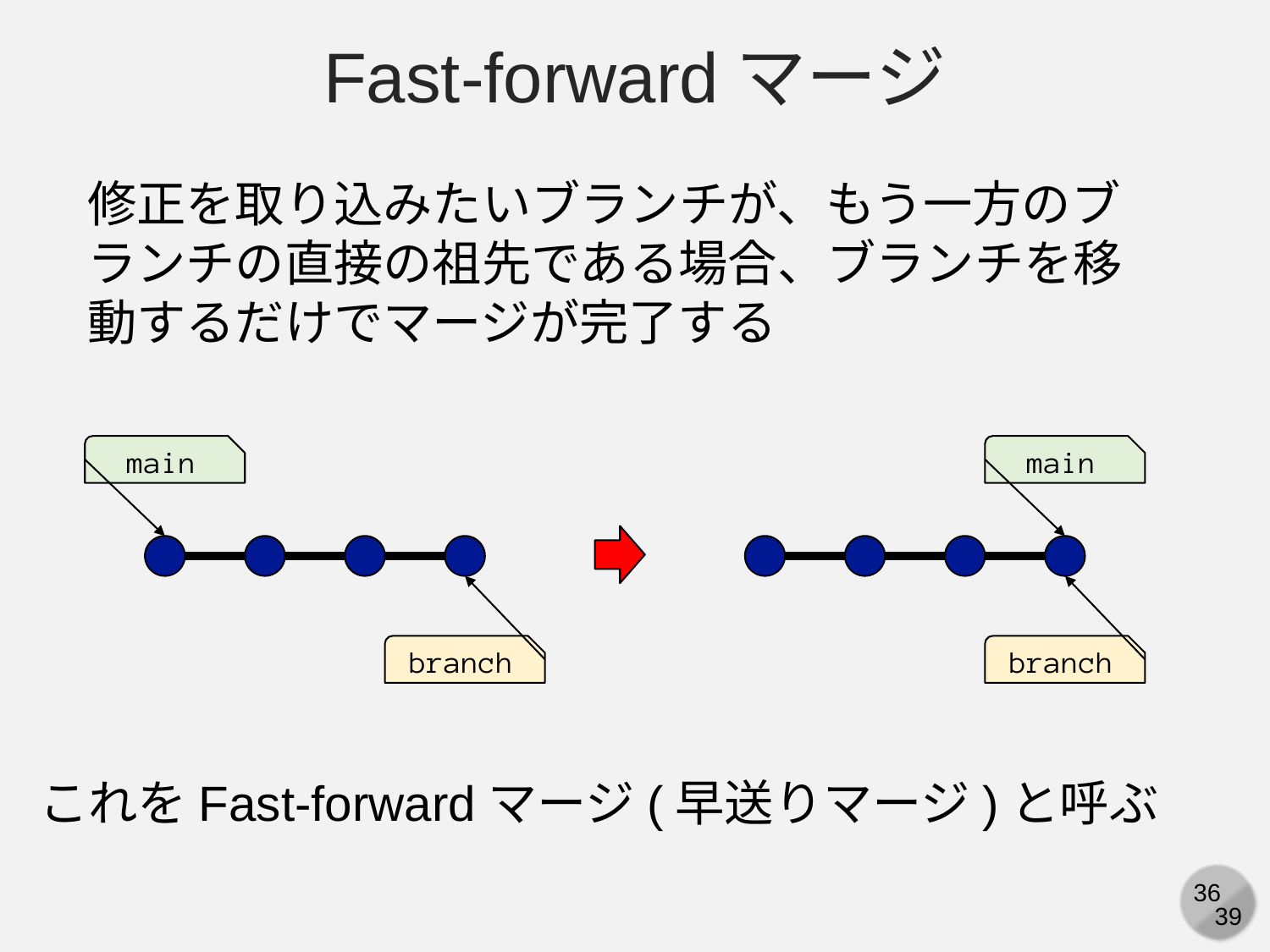

Fast-forwardマージ
修正を取り込みたいブランチが、もう一方のブランチの直接の祖先である場合、ブランチを移動するだけでマージが完了する
main
main

branch
branch
これをFast-forwardマージ(早送りマージ)と呼ぶ